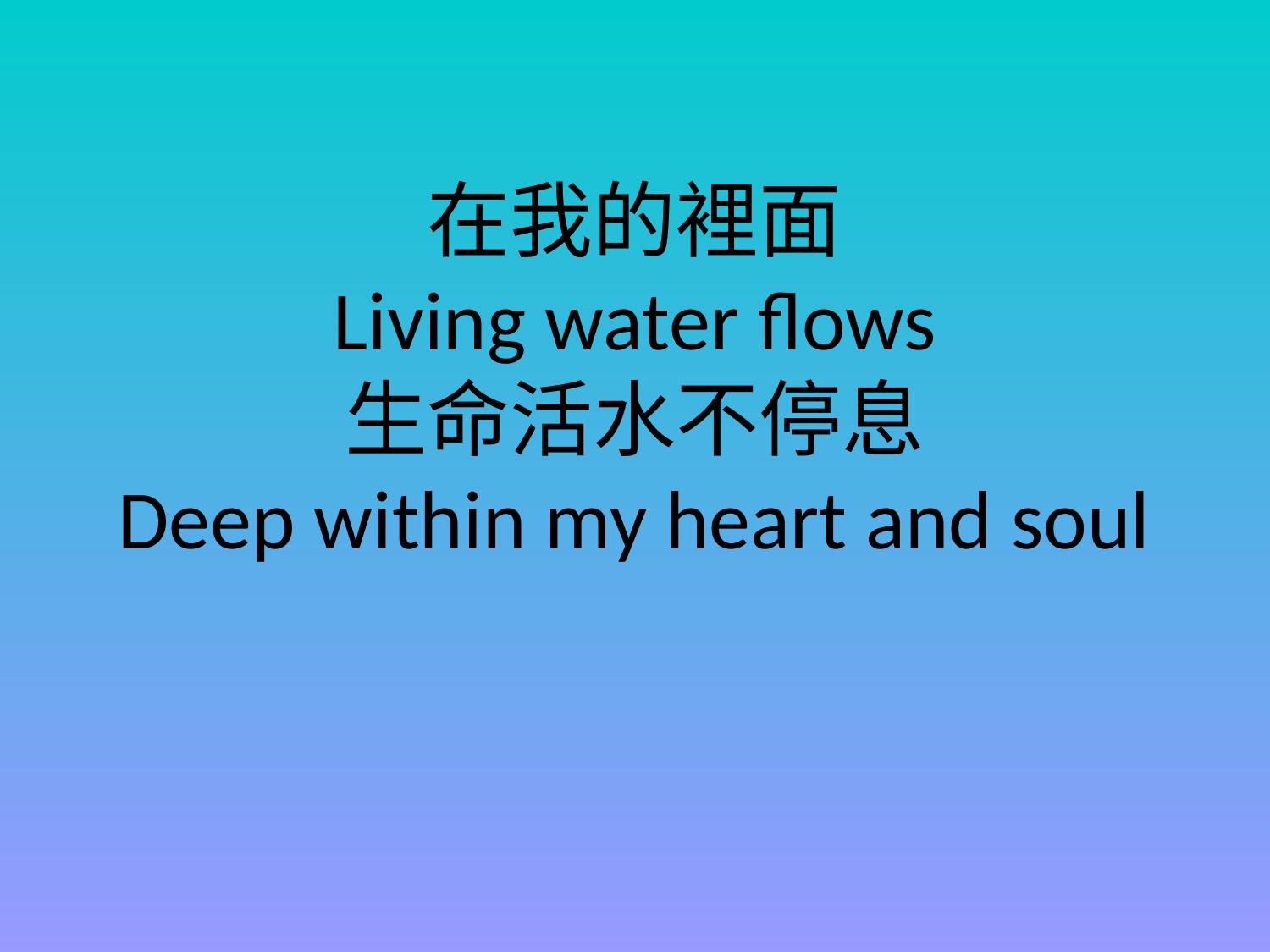

在我的裡面
Living water ﬂows
生命活水不停息
Deep within my heart and soul